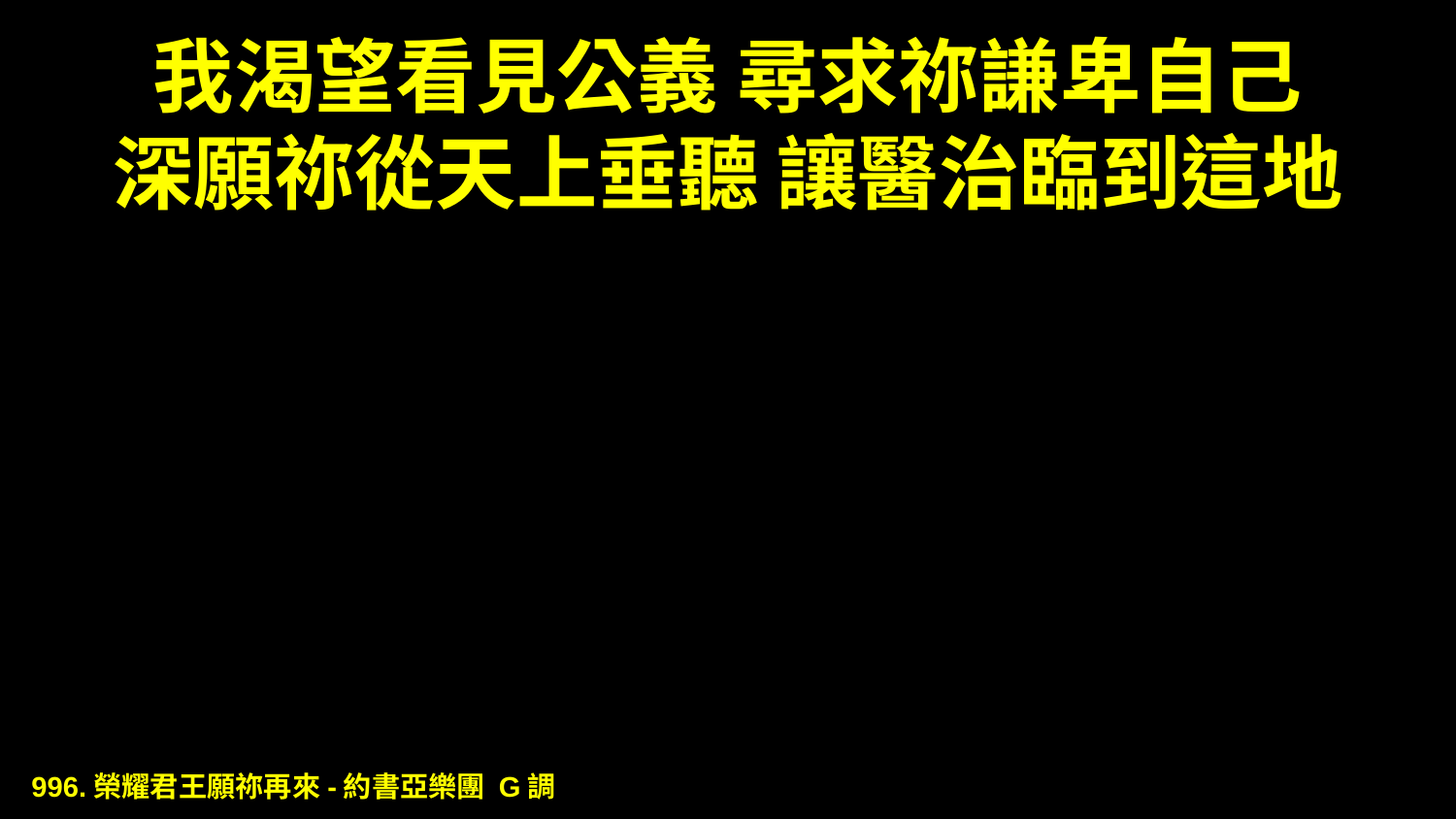

# 我渴望看見公義 尋求祢謙卑自己 深願祢從天上垂聽 讓醫治臨到這地
996.榮耀君王願祢再來-約書亞樂團 G調